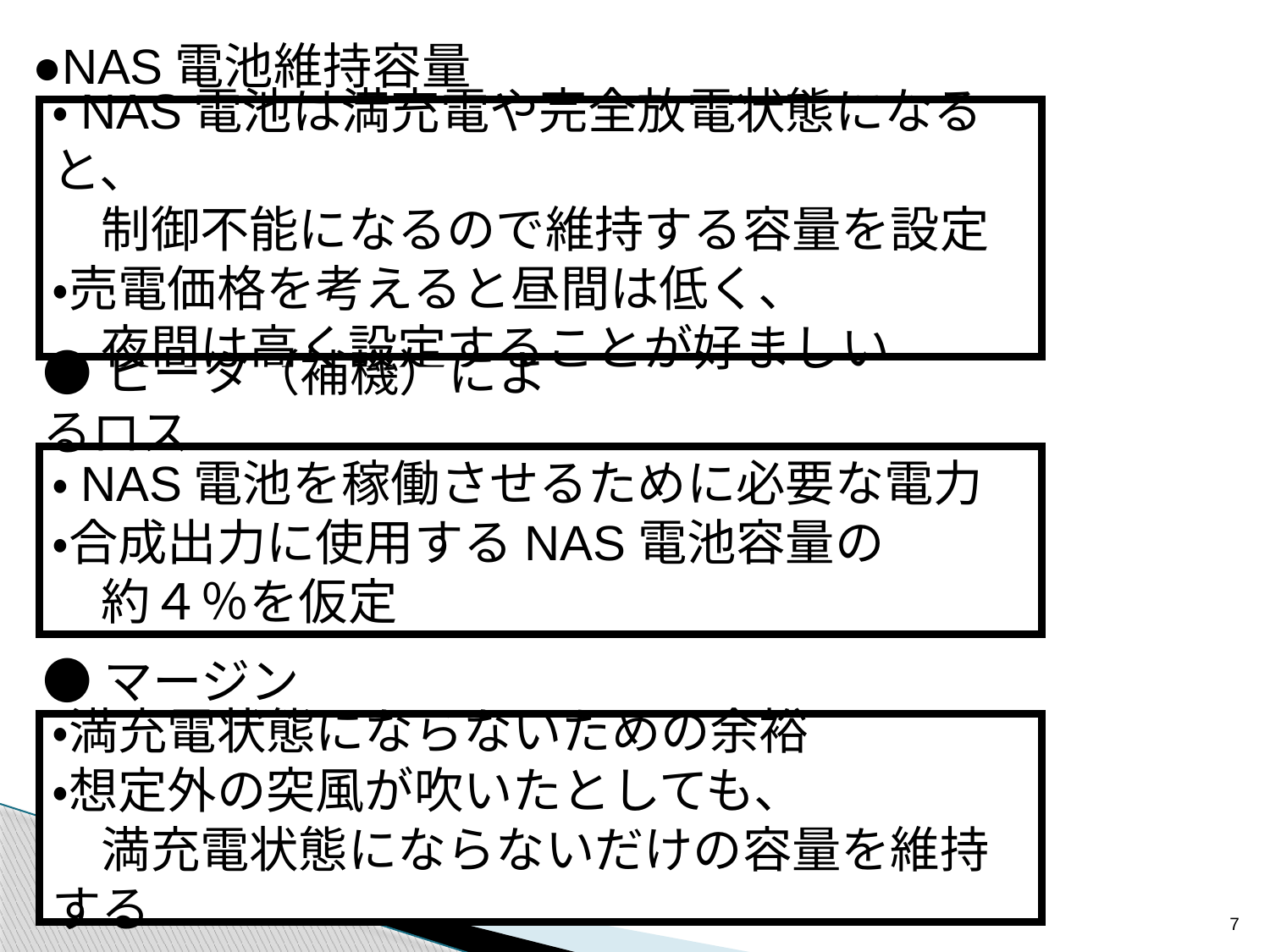

●NAS電池維持容量
・NAS電池は満充電や完全放電状態になると、
　制御不能になるので維持する容量を設定
・売電価格を考えると昼間は低く、
　夜間は高く設定することが好ましい
●ヒータ（補機）によるロス
・NAS電池を稼働させるために必要な電力
・合成出力に使用するNAS電池容量の
　約４％を仮定
●マージン
・満充電状態にならないための余裕
・想定外の突風が吹いたとしても、
　満充電状態にならないだけの容量を維持する
7